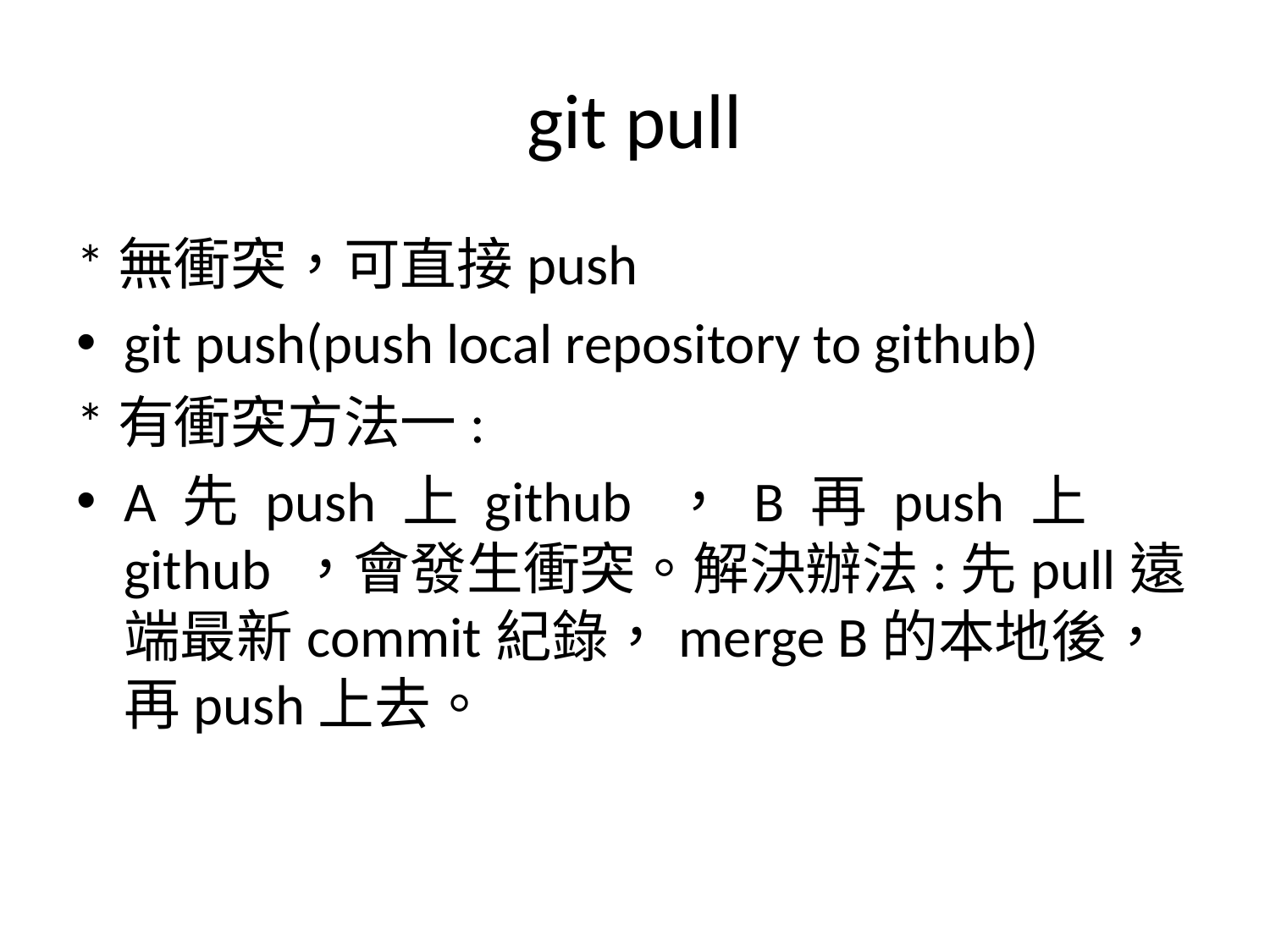

# git pull
*無衝突，可直接push
git push(push local repository to github)
*有衝突方法一:
A 先 push 上 github  ， B 再 push 上 github ，會發生衝突。解決辦法:先pull遠端最新commit紀錄，merge B的本地後，再push上去。